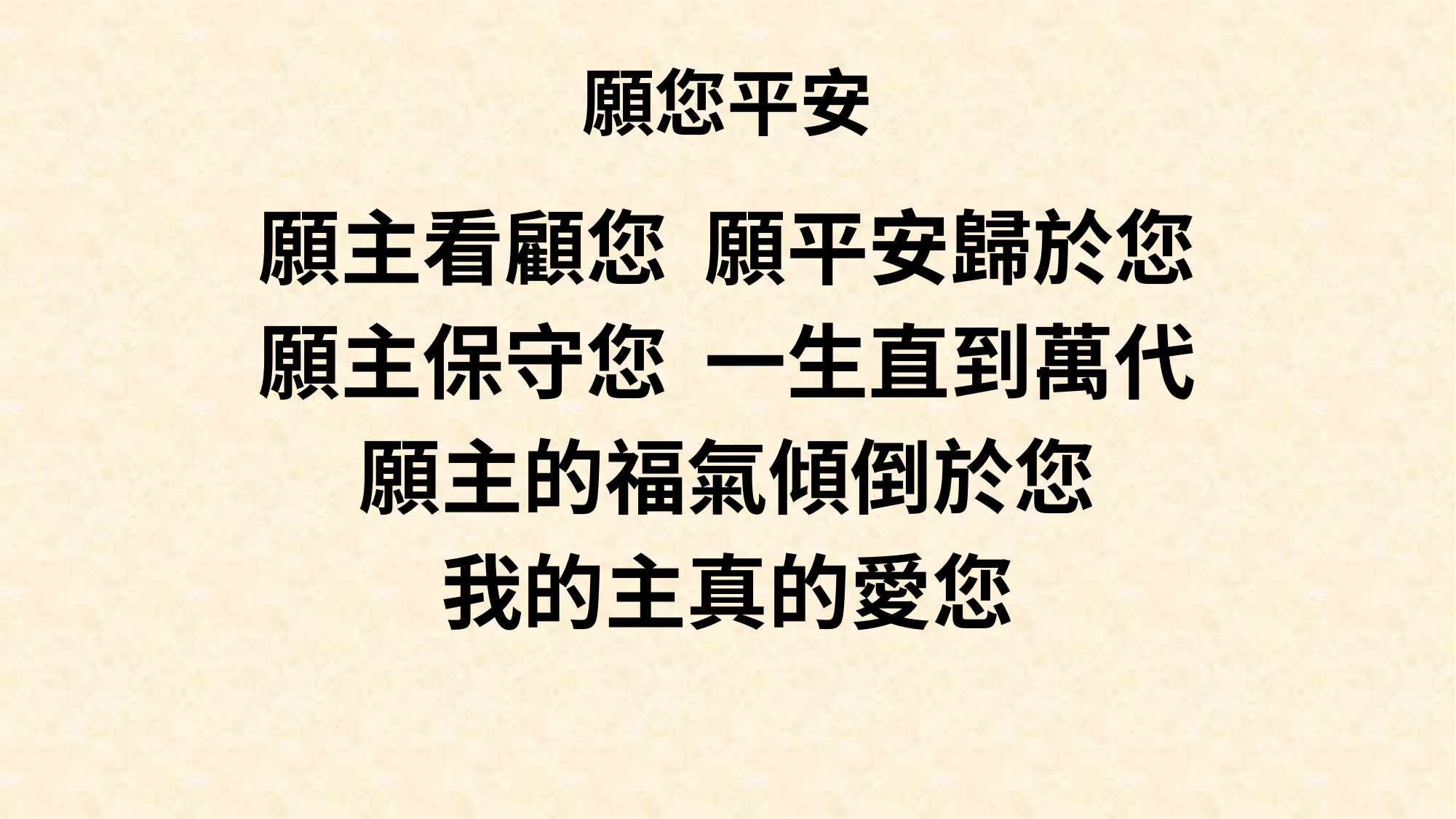

# 願您平安
願主看顧您  願平安歸於您
願主保守您  一生直到萬代
願主的福氣傾倒於您
我的主真的愛您